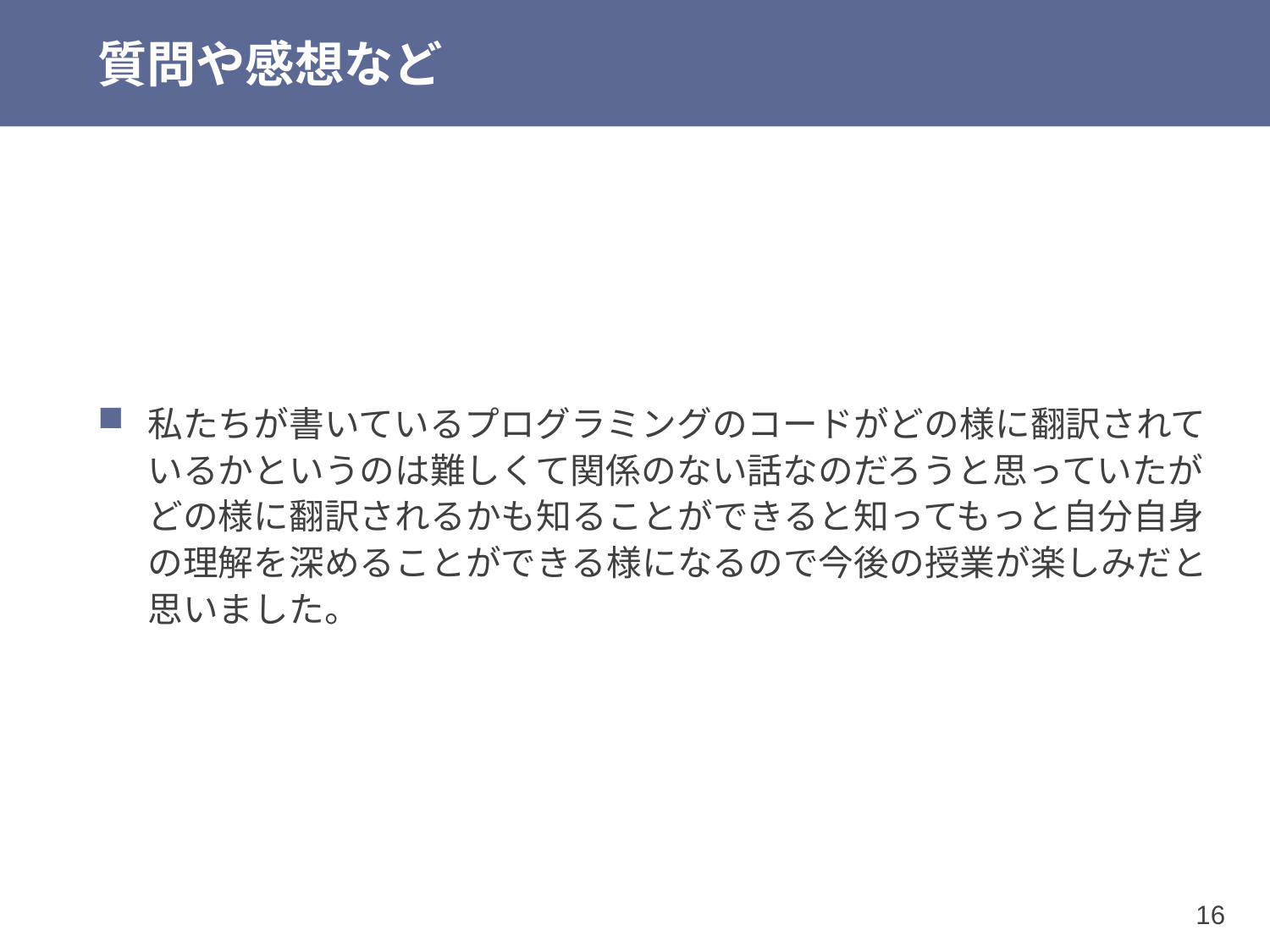

# 質問や感想など
私たちが書いているプログラミングのコードがどの様に翻訳されているかというのは難しくて関係のない話なのだろうと思っていたがどの様に翻訳されるかも知ることができると知ってもっと自分自身の理解を深めることができる様になるので今後の授業が楽しみだと思いました。